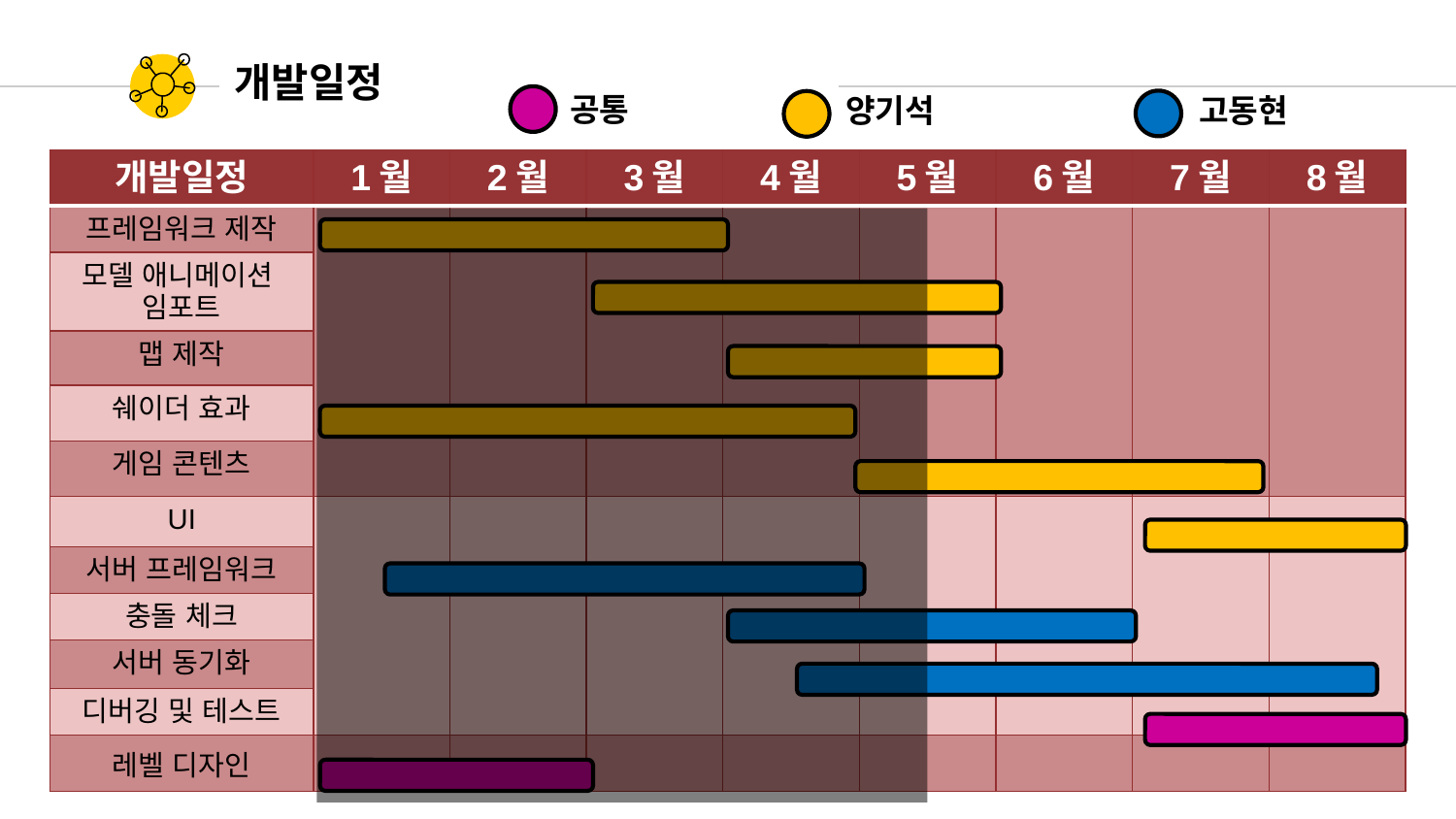

개발일정
공통
고동현
양기석

| 개발일정 | 1월 | 2월 | 3월 | 4월 | 5월 | 6월 | 7월 | 8월 |
| --- | --- | --- | --- | --- | --- | --- | --- | --- |
| 프레임워크 제작 |  |  |  |  |  |  |  |  |
| 모델 애니메이션 임포트 |  |  |  |  |  |  |  |  |
| 맵 제작 |  |  |  |  |  |  |  |  |
| 쉐이더 효과 |  |  |  |  |  |  |  |  |
| 게임 콘텐츠 |  |  |  |  |  |  |  |  |
| UI |  |  |  |  |  |  |  |  |
| 서버 프레임워크 |  |  |  |  |  |  |  |  |
| 충돌 체크 |  |  |  |  |  |  |  |  |
| 서버 동기화 |  |  |  |  |  |  |  |  |
| 디버깅 및 테스트 |  |  |  |  |  |  |  |  |
| 레벨 디자인 |  |  |  |  |  |  |  |  |